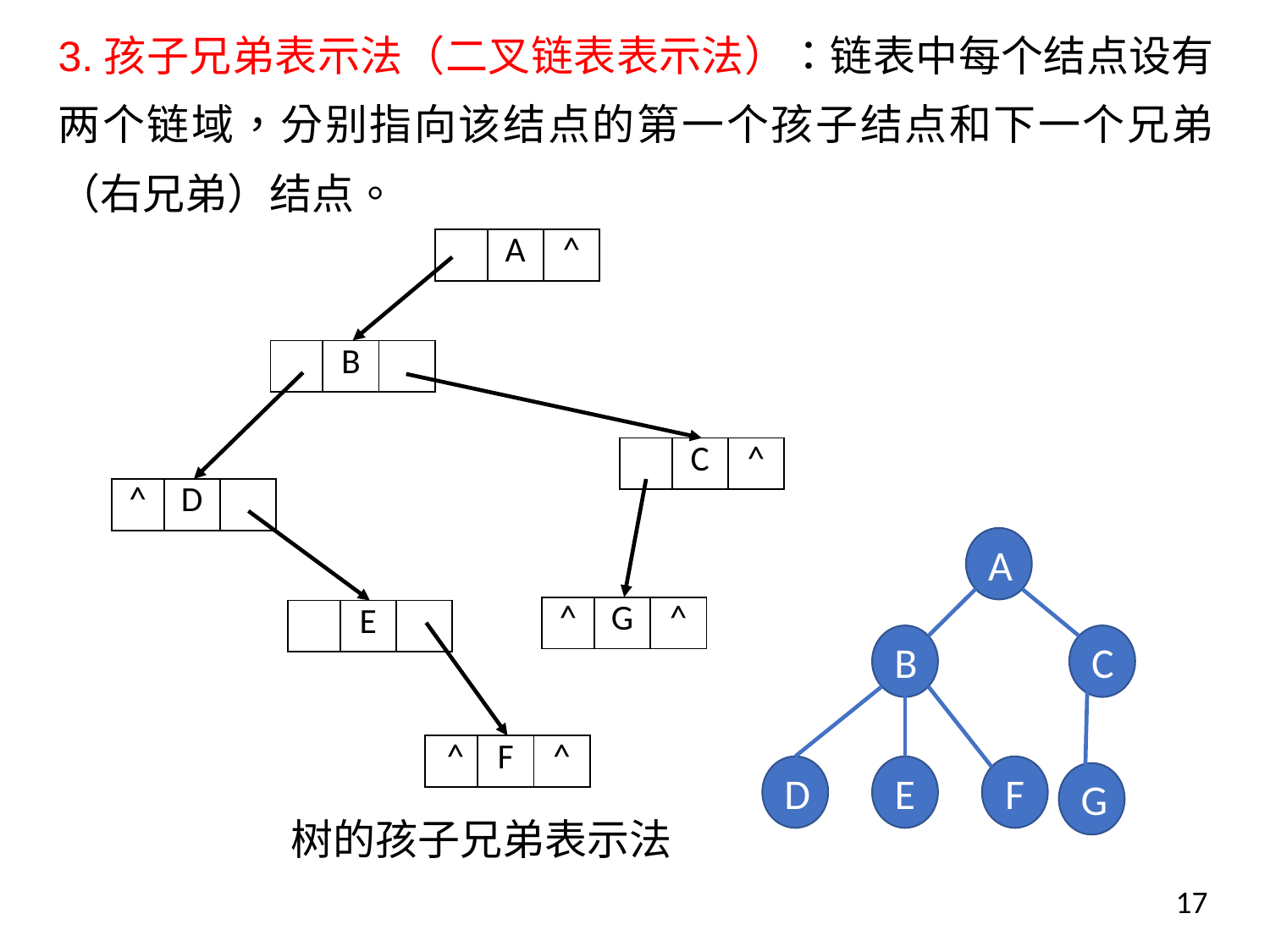

3.孩子兄弟表示法（二叉链表表示法）：链表中每个结点设有两个链域，分别指向该结点的第一个孩子结点和下一个兄弟（右兄弟）结点。

|  | A | ^ |
| --- | --- | --- |
|  | B |  |
| --- | --- | --- |
|  | C | ^ |
| --- | --- | --- |
| ^ | D |  |
| --- | --- | --- |
A
| ^ | G | ^ |
| --- | --- | --- |
|  | E |  |
| --- | --- | --- |
B
C
| ^ | F | ^ |
| --- | --- | --- |
D
E
F
G
树的孩子兄弟表示法
17